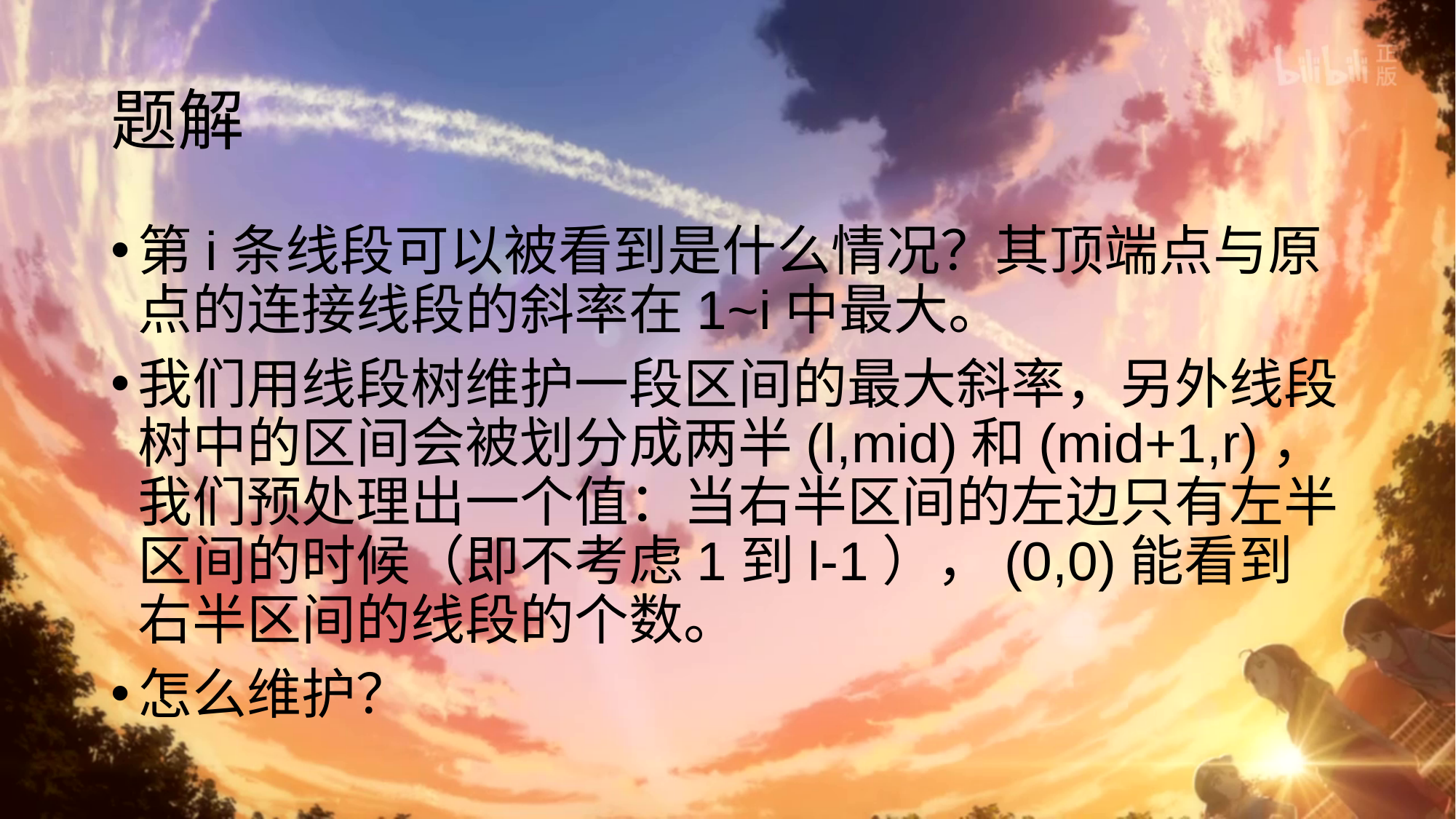

# 题解
第i条线段可以被看到是什么情况？其顶端点与原点的连接线段的斜率在1~i中最大。
我们用线段树维护一段区间的最大斜率，另外线段树中的区间会被划分成两半(l,mid)和(mid+1,r)，我们预处理出一个值：当右半区间的左边只有左半区间的时候（即不考虑1到l-1），(0,0)能看到右半区间的线段的个数。
怎么维护？